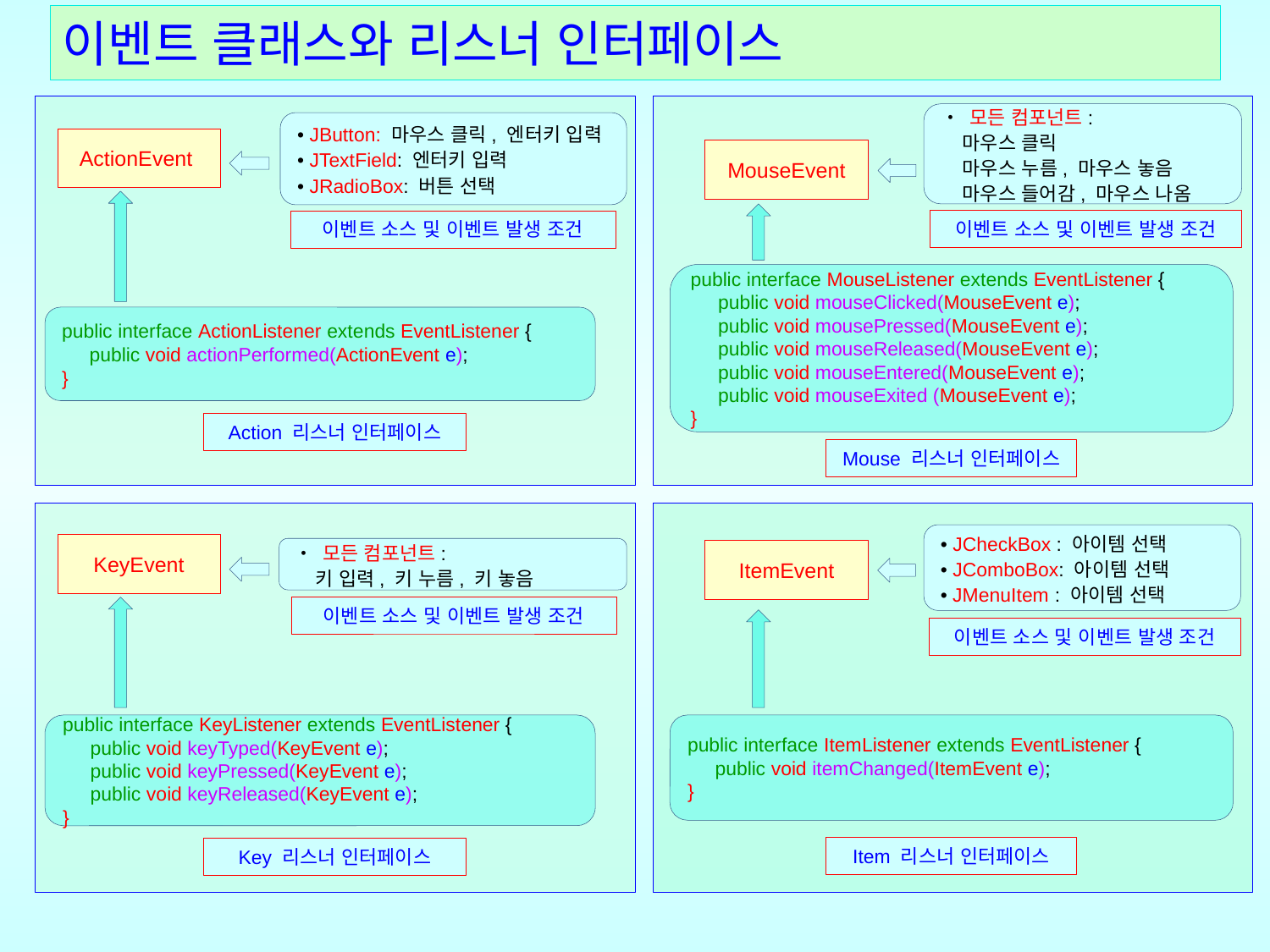

# 이벤트 클래스와 리스너 인터페이스

• 모든 컴포넌트:
   마우스 클릭
   마우스 누름, 마우스 놓음
   마우스 들어감, 마우스 나옴
• JButton: 마우스 클릭, 엔터키 입력
• JTextField: 엔터키 입력
• JRadioBox: 버튼 선택
ActionEvent
MouseEvent

이벤트 소스 및 이벤트 발생 조건
이벤트 소스 및 이벤트 발생 조건
public interface MouseListener extends EventListener {
     public void mouseClicked(MouseEvent e);
     public void mousePressed(MouseEvent e);
     public void mouseReleased(MouseEvent e);
     public void mouseEntered(MouseEvent e);
     public void mouseExited (MouseEvent e);
}
public interface ActionListener extends EventListener {
     public void actionPerformed(ActionEvent e);
}
Action 리스너 인터페이스
Mouse 리스너 인터페이스

• JCheckBox : 아이템 선택
• JComboBox: 아이템 선택
• JMenuItem : 아이템 선택
KeyEvent
• 모든 컴포넌트:
   키 입력, 키 누름, 키 놓음
ItemEvent

이벤트 소스 및 이벤트 발생 조건

이벤트 소스 및 이벤트 발생 조건
public interface KeyListener extends EventListener {
     public void keyTyped(KeyEvent e);
     public void keyPressed(KeyEvent e);
     public void keyReleased(KeyEvent e);
}
public interface ItemListener extends EventListener {
     public void itemChanged(ItemEvent e);
}
Item 리스너 인터페이스
Key 리스너 인터페이스